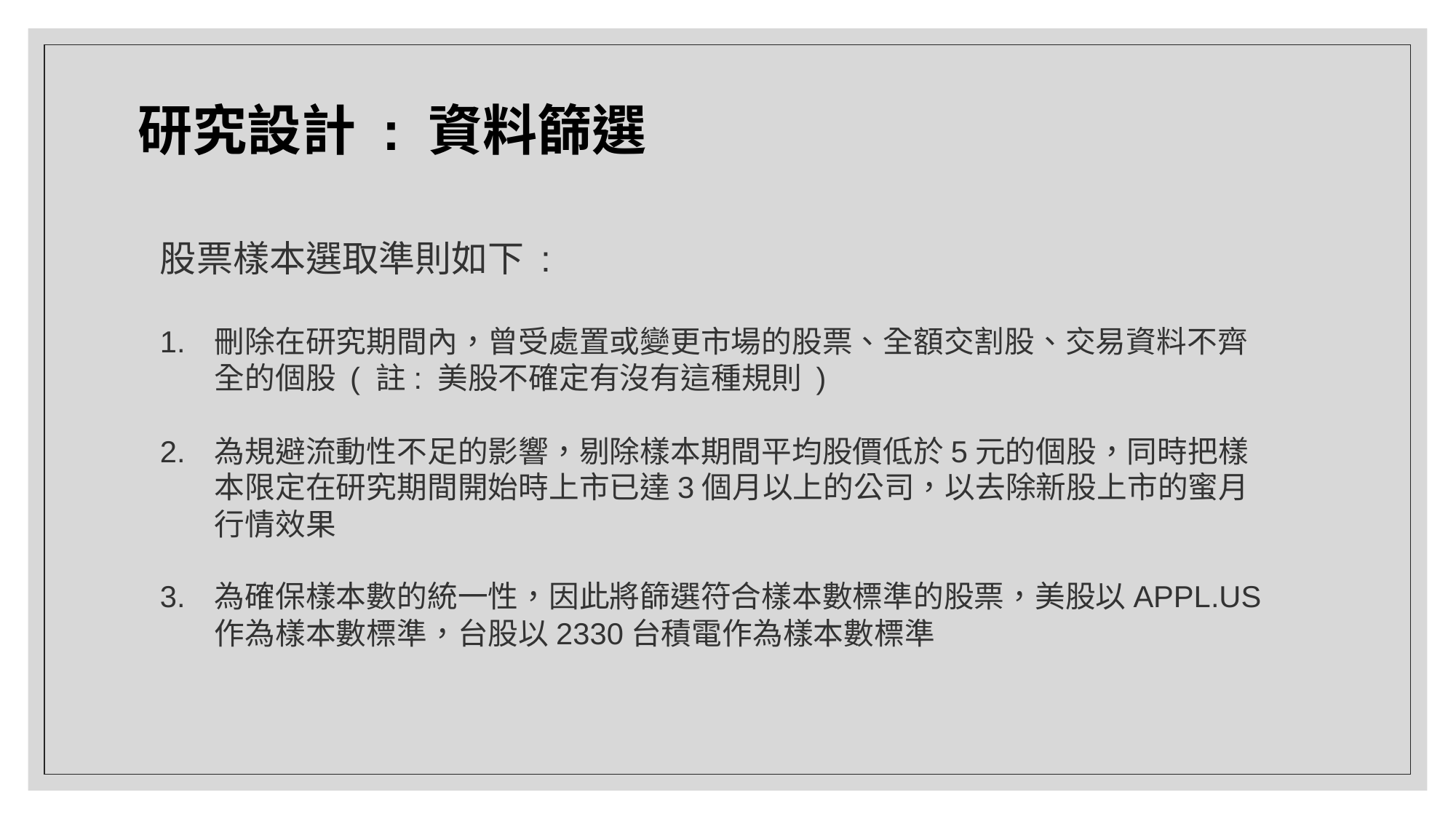

# 研究設計 : 資料篩選
股票樣本選取準則如下 :

刪除在研究期間內，曾受處置或變更市場的股票、全額交割股、交易資料不齊全的個股 ( 註: 美股不確定有沒有這種規則 )

為規避流動性不足的影響，剔除樣本期間平均股價低於5元的個股，同時把樣本限定在研究期間開始時上市已達3個月以上的公司，以去除新股上市的蜜月行情效果

為確保樣本數的統一性，因此將篩選符合樣本數標準的股票，美股以APPL.US作為樣本數標準，台股以2330台積電作為樣本數標準